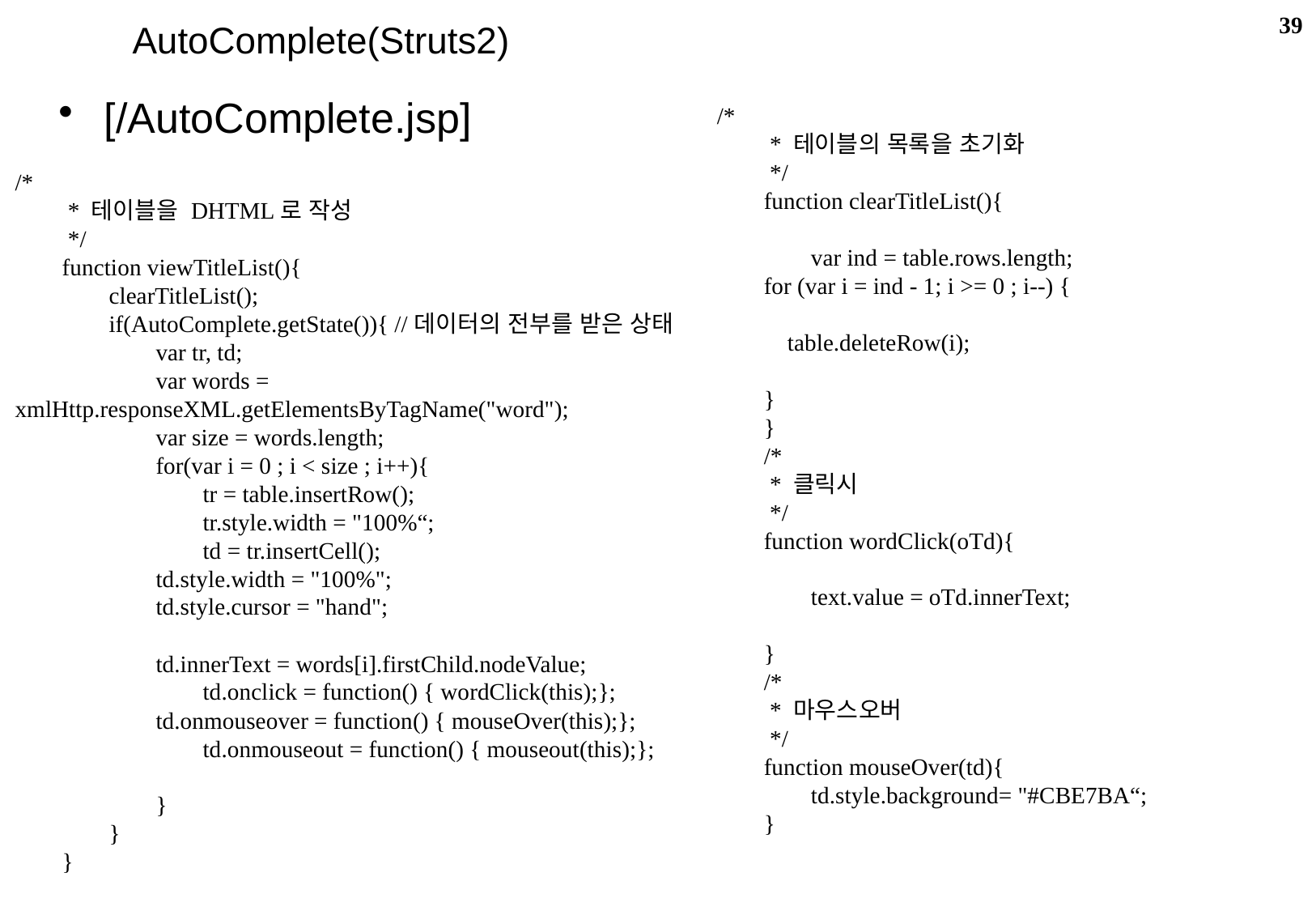

39
AutoComplete(Struts2)
[/AutoComplete.jsp]

/*
         * 테이블의 목록을 초기화
         */
        function clearTitleList(){

                var ind = table.rows.length;
        for (var i = ind - 1; i >= 0 ; i--) {

            table.deleteRow(i);

        }
        }
        /*
         * 클릭시
         */
        function wordClick(oTd){

                text.value = oTd.innerText;

        }
        /*
         * 마우스오버
         */
        function mouseOver(td){
                td.style.background= "#CBE7BA“;
        }
/*
         * 테이블을 DHTML로 작성
         */
        function viewTitleList(){
                clearTitleList();
                if(AutoComplete.getState()){ //데이터의 전부를 받은 상태
                        var tr, td;
                        var words = xmlHttp.responseXML.getElementsByTagName("word");
                        var size = words.length;
                        for(var i = 0 ; i < size ; i++){
                                tr = table.insertRow();
                                tr.style.width = "100%“;
                                td = tr.insertCell();
                        td.style.width = "100%";
                        td.style.cursor = "hand";

                        td.innerText = words[i].firstChild.nodeValue;
                                td.onclick = function() { wordClick(this);};
                        td.onmouseover = function() { mouseOver(this);};
                                td.onmouseout = function() { mouseout(this);};

                        }
                }
        }